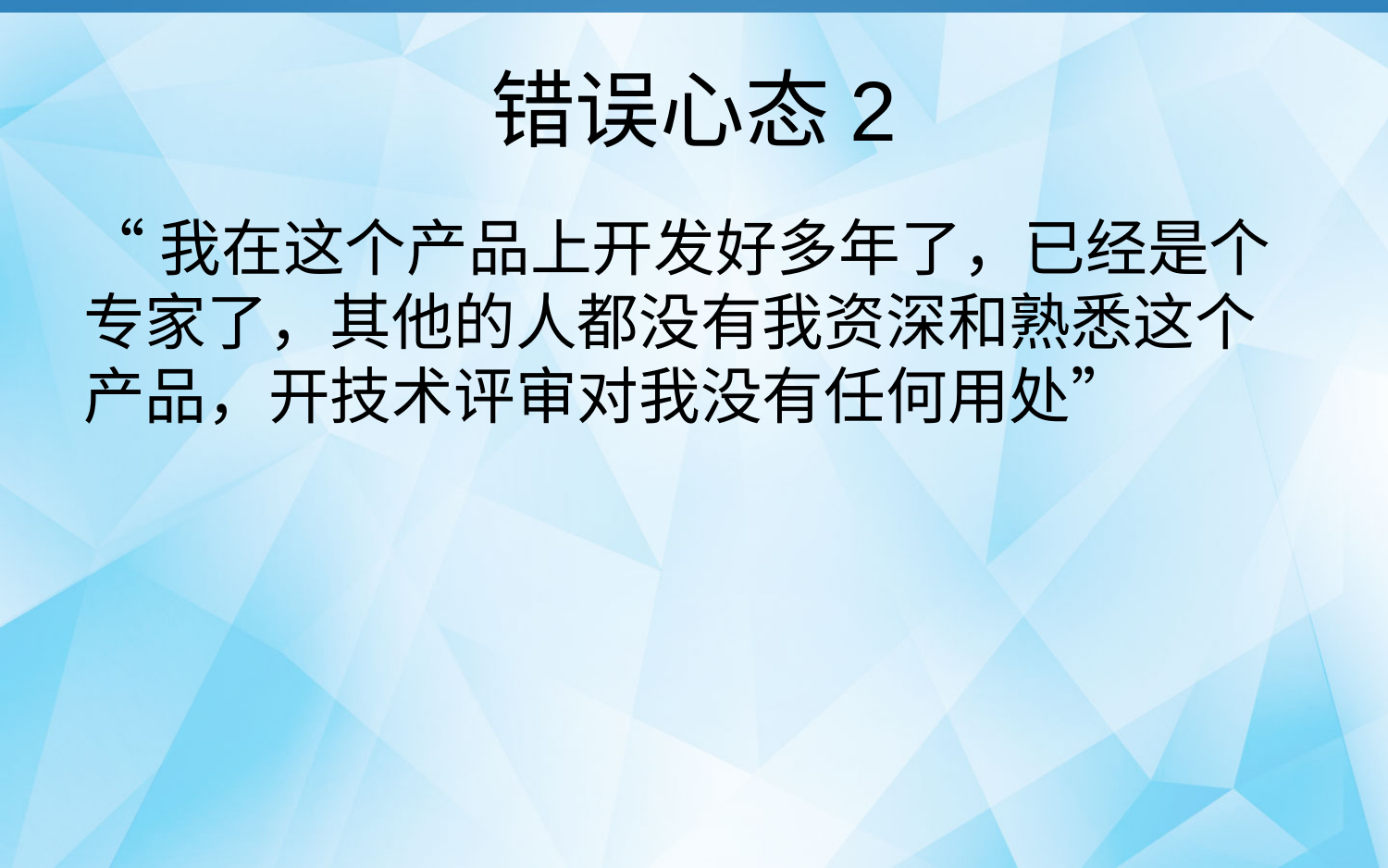

# 错误心态2
“我在这个产品上开发好多年了，已经是个专家了，其他的人都没有我资深和熟悉这个产品，开技术评审对我没有任何用处”